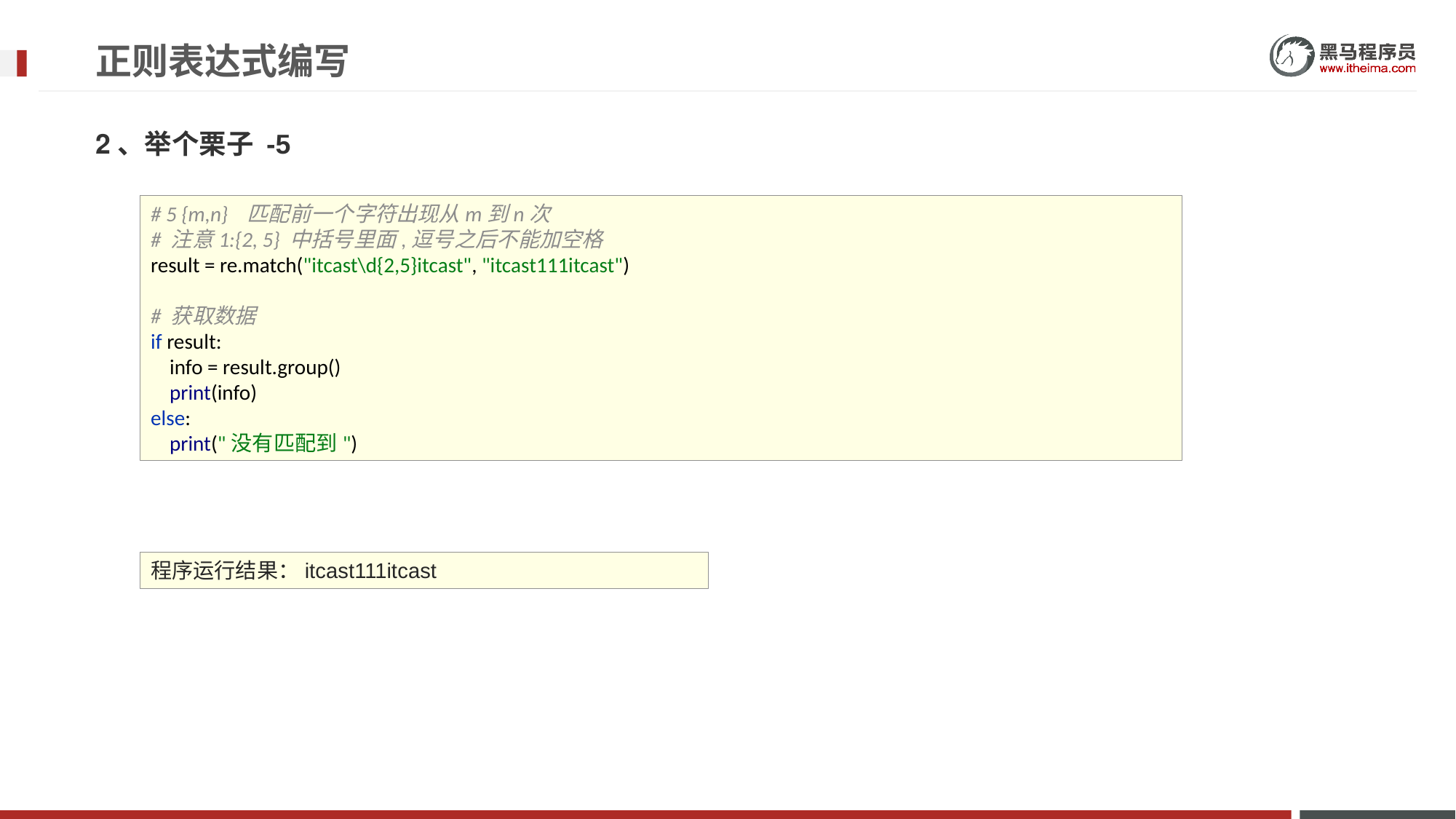

# 正则表达式编写
2、举个栗子 -5
# 5 {m,n}   匹配前一个字符出现从m到n次 # 注意1:{2, 5} 中括号里面,逗号之后不能加空格 result = re.match("itcast\d{2,5}itcast", "itcast111itcast") # 获取数据 if result: info = result.group() print(info) else: print("没有匹配到")
程序运行结果：itcast111itcast